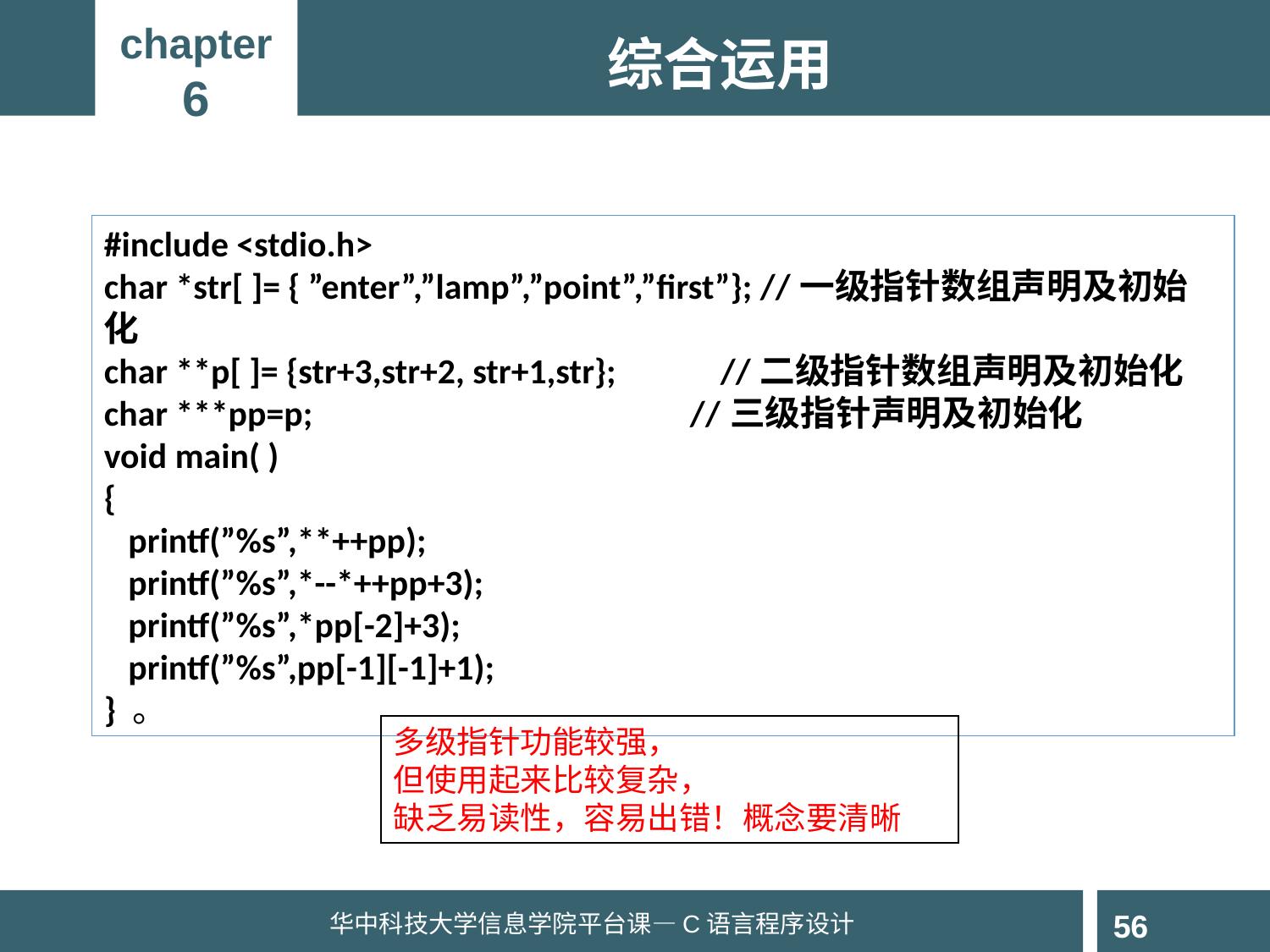

chapter
6
综合运用
#include <stdio.h>
char *str[ ]= { ”enter”,”lamp”,”point”,”first”}; //一级指针数组声明及初始化
char **p[ ]= {str+3,str+2, str+1,str};             //二级指针数组声明及初始化
char ***pp=p;                                               //三级指针声明及初始化
void main( )
{
   printf(”%s”,**++pp);
   printf(”%s”,*--*++pp+3);
   printf(”%s”,*pp[-2]+3);
   printf(”%s”,pp[-1][-1]+1);
} 。
多级指针功能较强，
但使用起来比较复杂，
缺乏易读性，容易出错！概念要清晰